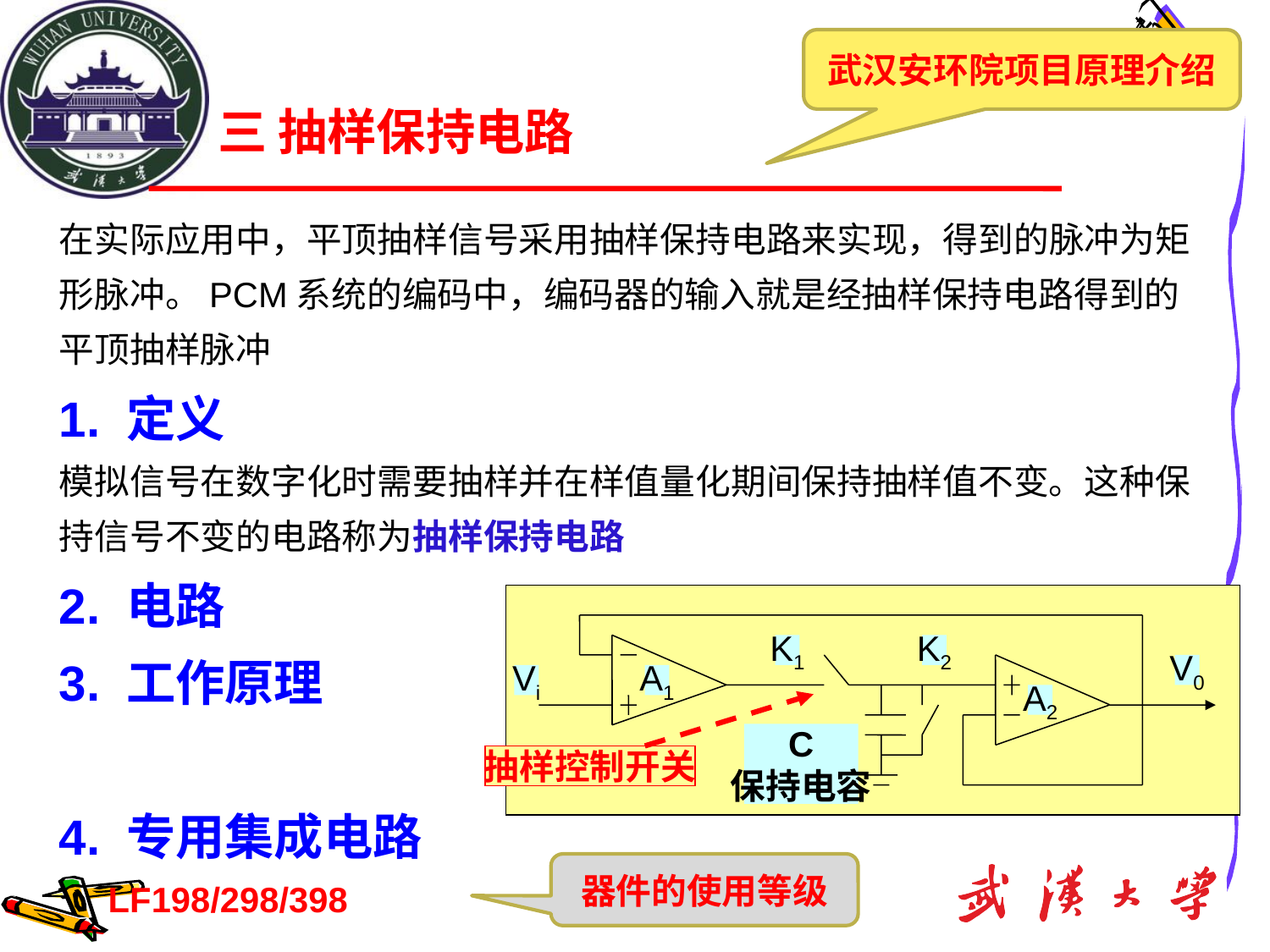

武汉安环院项目原理介绍
# 三 抽样保持电路
在实际应用中，平顶抽样信号采用抽样保持电路来实现，得到的脉冲为矩形脉冲。PCM系统的编码中，编码器的输入就是经抽样保持电路得到的平顶抽样脉冲
1. 定义
模拟信号在数字化时需要抽样并在样值量化期间保持抽样值不变。这种保持信号不变的电路称为抽样保持电路
2. 电路
3. 工作原理

4. 专用集成电路
     LF198/298/398

K1
K2

V0
Vi
A1

A2

C
保持电容

抽样控制开关
器件的使用等级